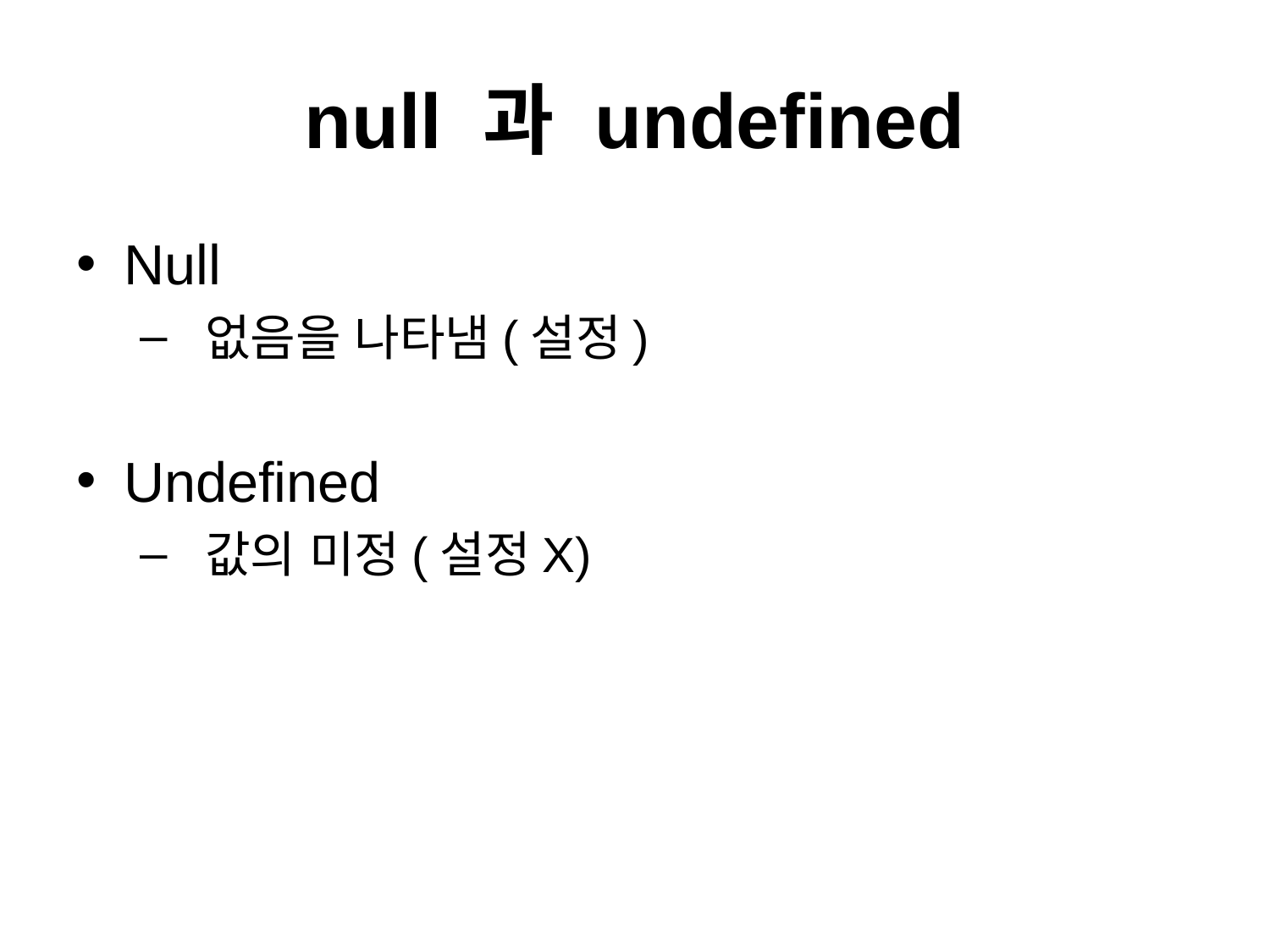

# null 과 undefined
Null
 없음을 나타냄(설정)

Undefined
 값의 미정(설정X)